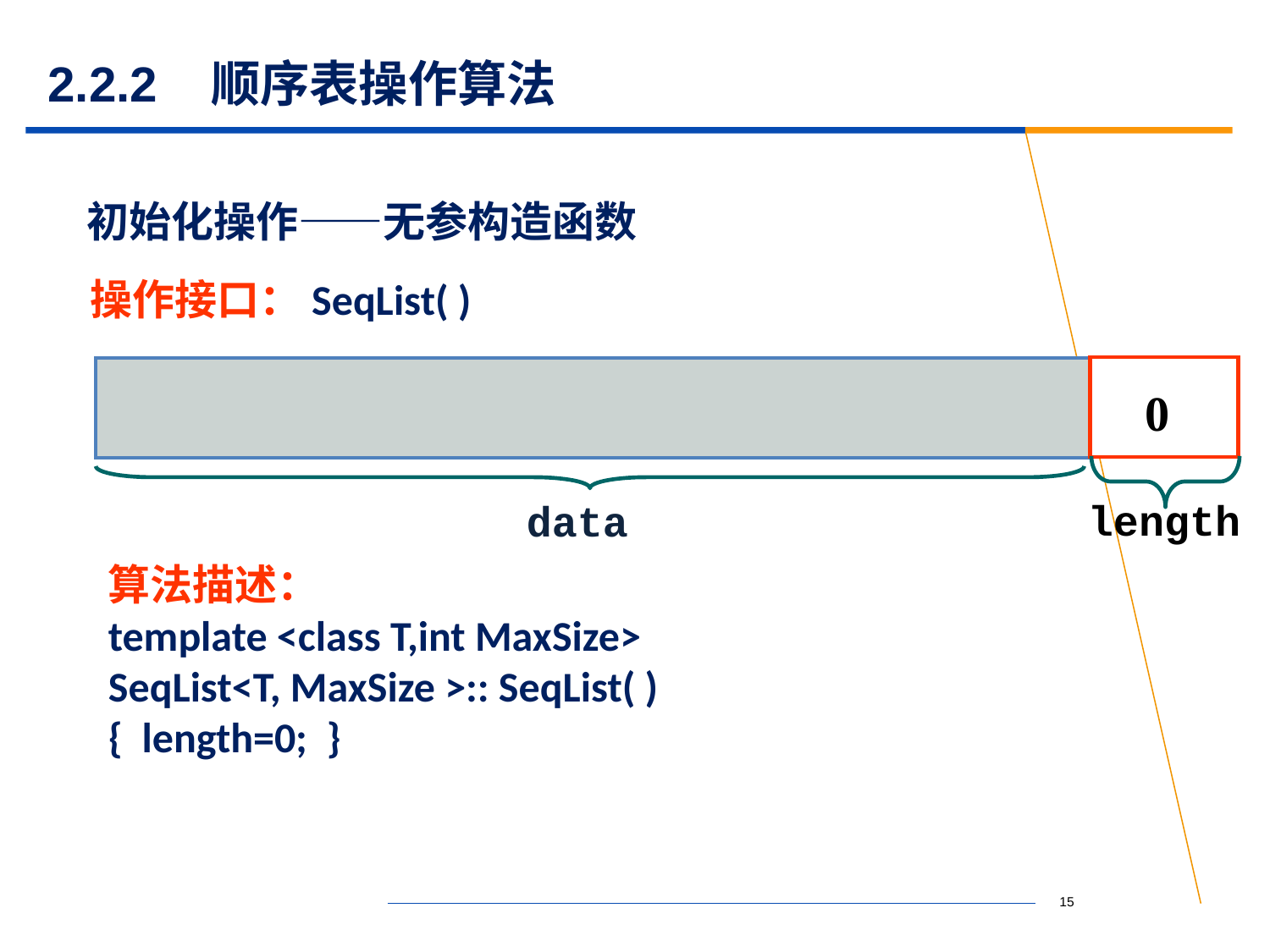

# 2.2.2   顺序表操作算法
初始化操作——无参构造函数
操作接口：SeqList( )

0

length
data
算法描述：
template <class T,int MaxSize>
SeqList<T, MaxSize >:: SeqList( )
{  length=0;  }